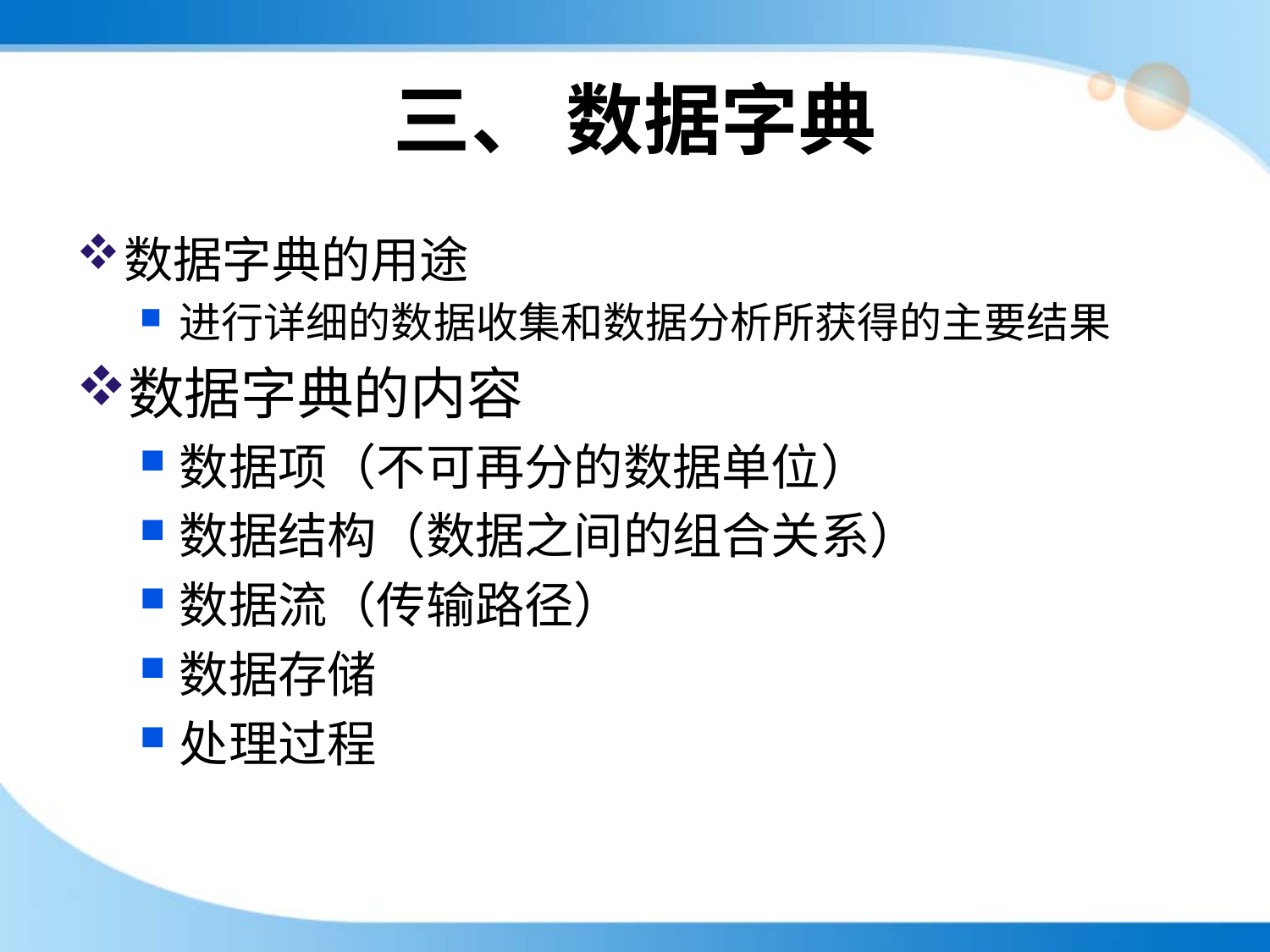

# 三、 数据字典
数据字典的用途
进行详细的数据收集和数据分析所获得的主要结果
数据字典的内容
数据项（不可再分的数据单位）
数据结构（数据之间的组合关系）
数据流（传输路径）
数据存储
处理过程